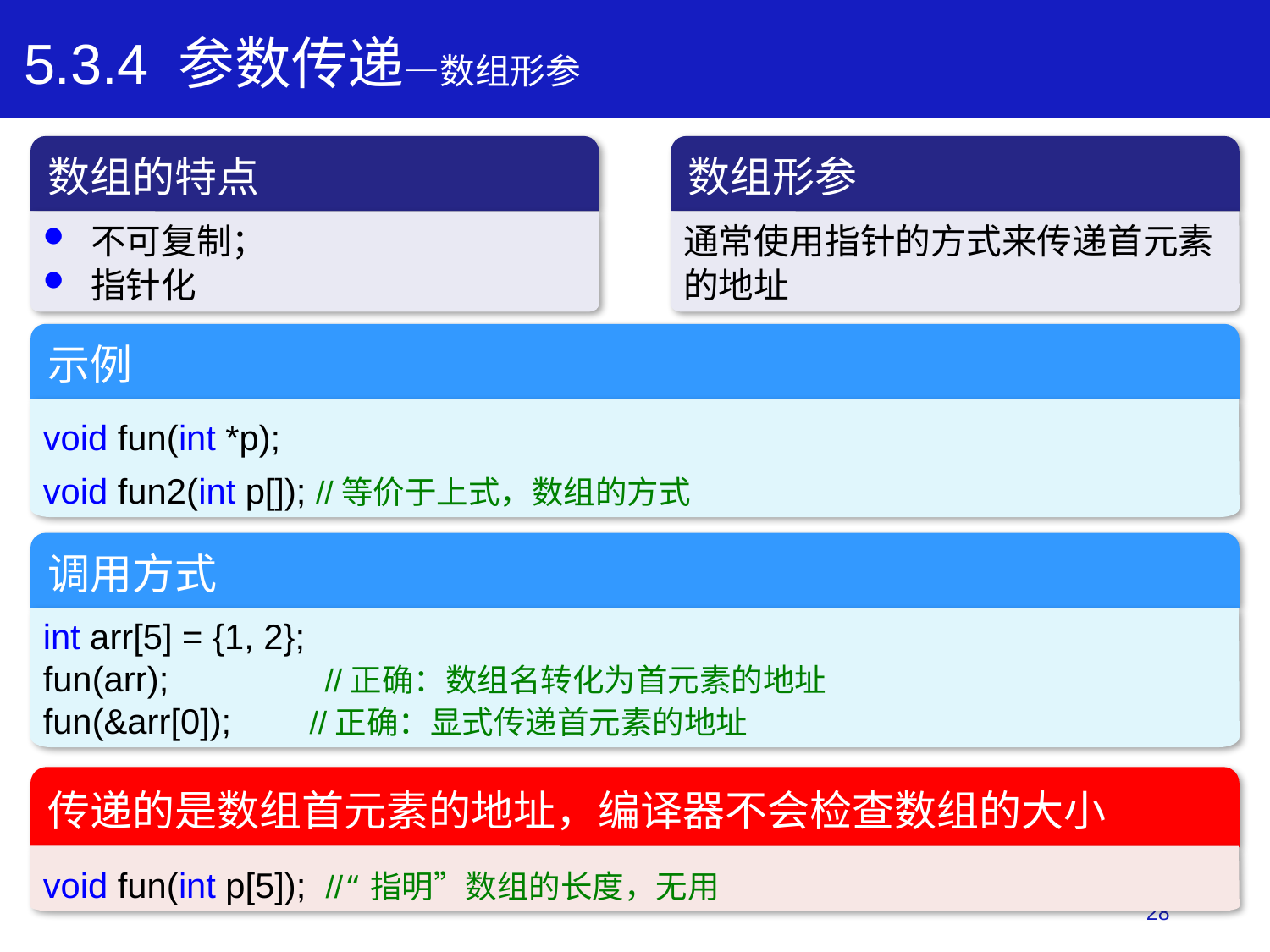

5.3.4 参数传递—数组形参
数组的特点
不可复制；
指针化
数组形参
通常使用指针的方式来传递首元素的地址
示例
void fun(int *p);
void fun2(int p[]); //等价于上式，数组的方式
调用方式
int arr[5] = {1, 2};
fun(arr);                //正确：数组名转化为首元素的地址
fun(&arr[0]);        //正确：显式传递首元素的地址
传递的是数组首元素的地址，编译器不会检查数组的大小
void fun(int p[5]);  //“指明”数组的长度，无用
28